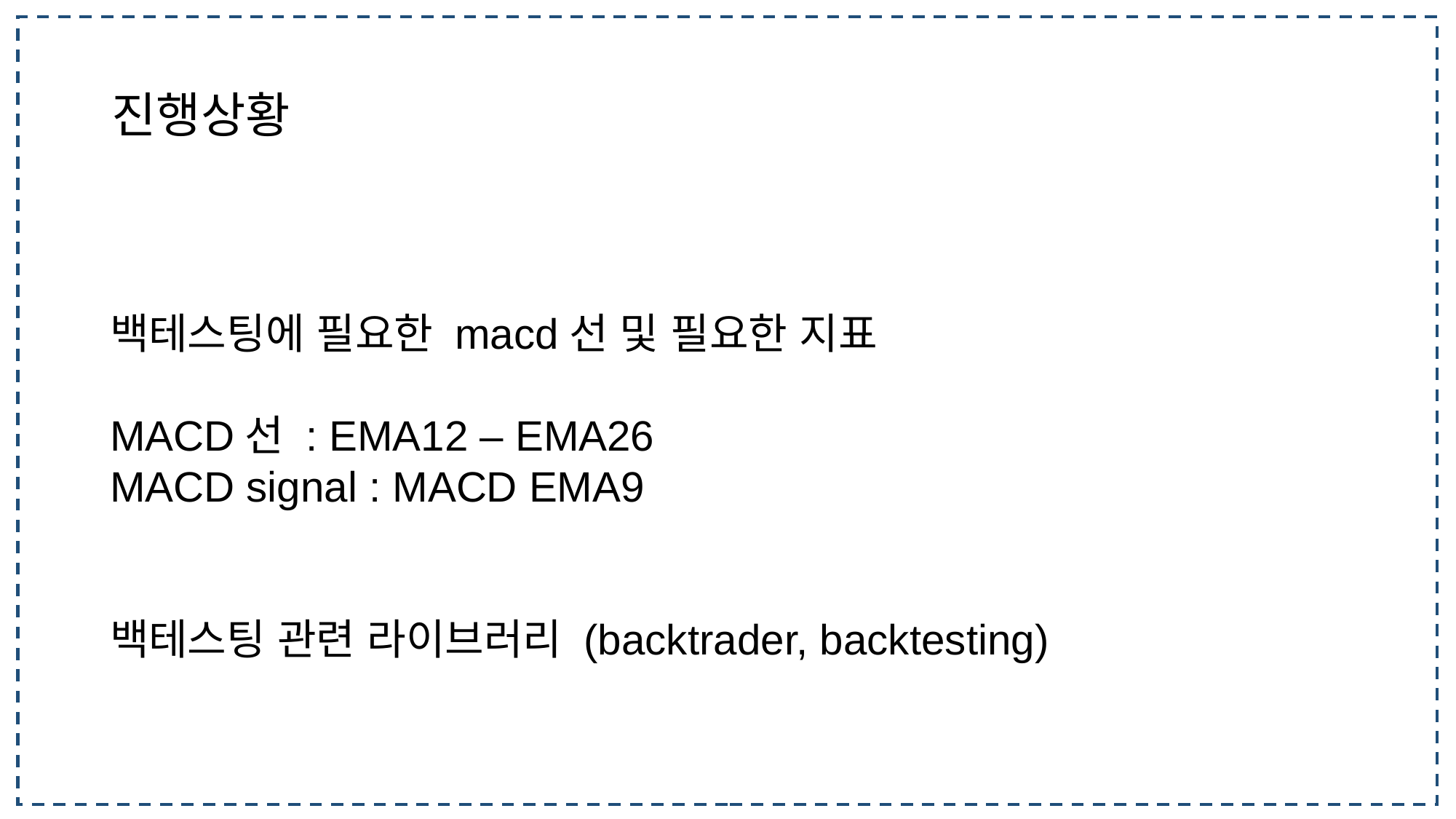

진행상황

백테스팅에 필요한 macd선 및 필요한 지표

MACD선 : EMA12 – EMA26
MACD signal : MACD EMA9

백테스팅 관련 라이브러리 (backtrader, backtesting)